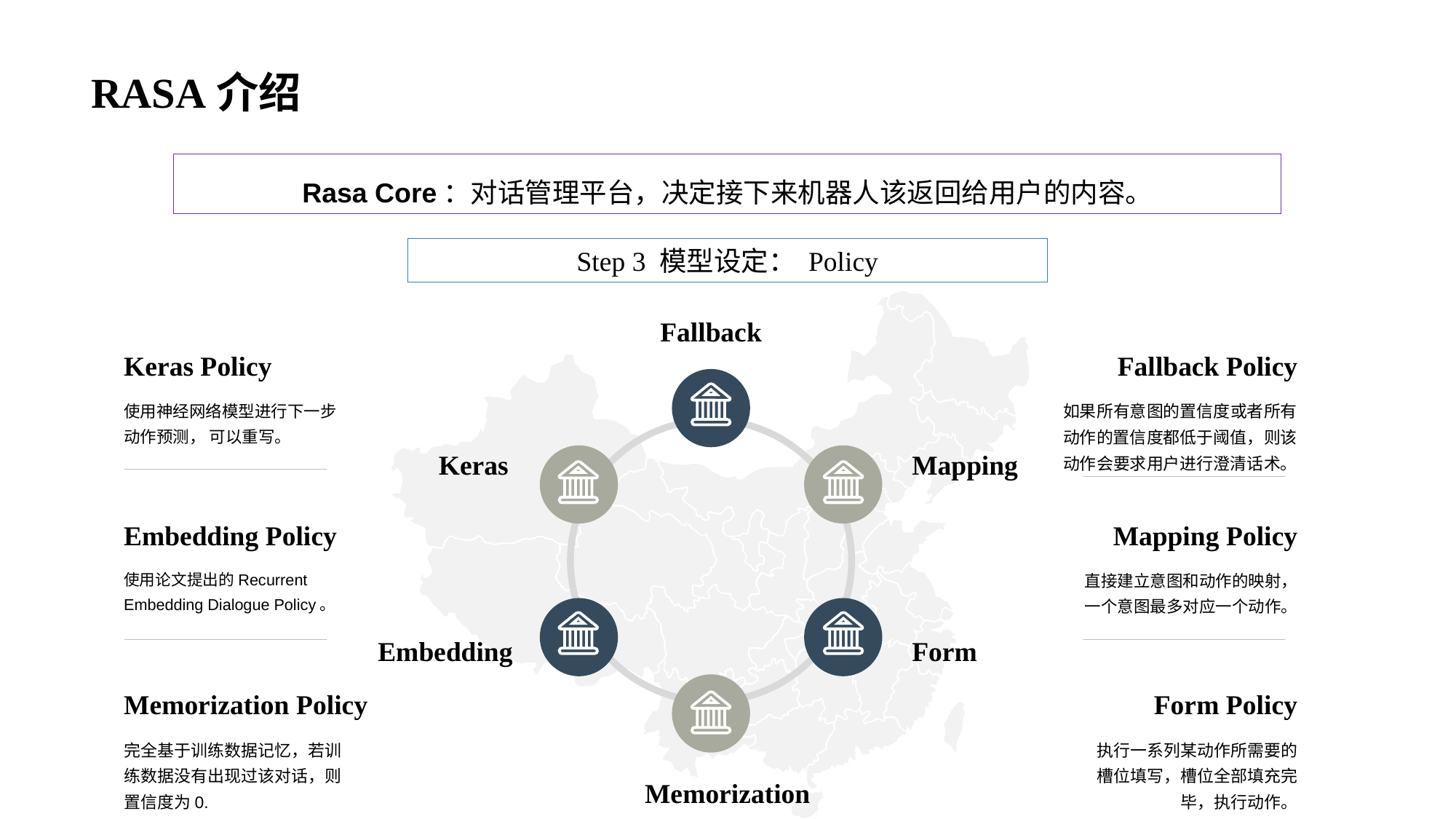

# RASA介绍
Rasa Core：对话管理平台，决定接下来机器人该返回给用户的内容。
Step 3 模型设定： Policy

Fallback
Keras Policy
Fallback Policy

使用神经网络模型进行下一步动作预测， 可以重写。
如果所有意图的置信度或者所有动作的置信度都低于阈值，则该动作会要求用户进行澄清话术。

Keras
Mapping

Embedding Policy
Mapping Policy
使用论文提出的Recurrent Embedding Dialogue Policy。
直接建立意图和动作的映射，一个意图最多对应一个动作。

Embedding
Form

Memorization Policy
Form Policy

完全基于训练数据记忆，若训练数据没有出现过该对话，则置信度为0.
执行一系列某动作所需要的槽位填写，槽位全部填充完毕，执行动作。
Memorization